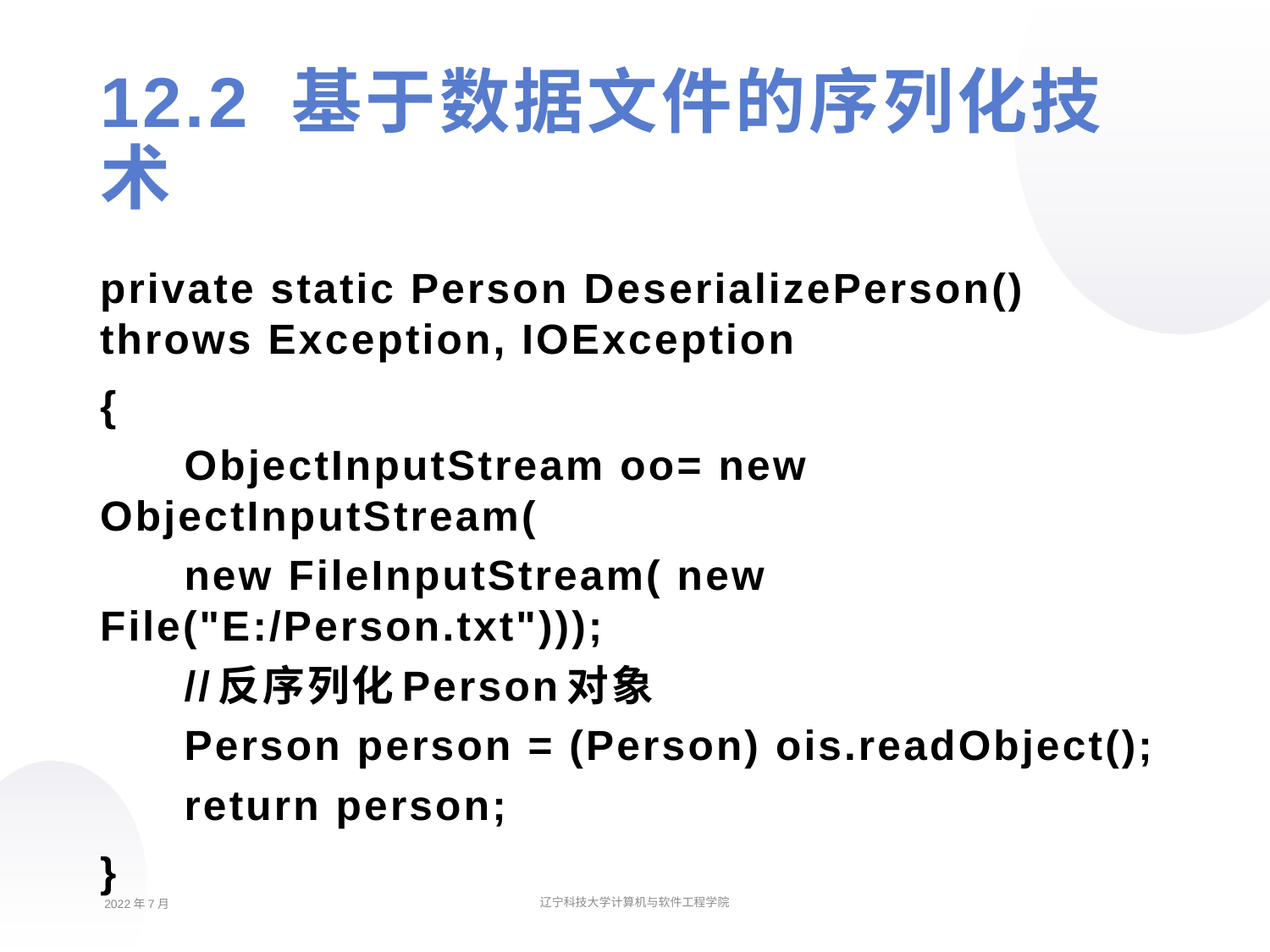

12.2 基于数据文件的序列化技术
private static Person DeserializePerson() throws Exception, IOException
{
ObjectInputStream oo= new ObjectInputStream(
new FileInputStream( new File("E:/Person.txt")));
//反序列化Person对象
Person person = (Person) ois.readObject();
return person;
}

2022年7月
辽宁科技大学计算机与软件工程学院
22